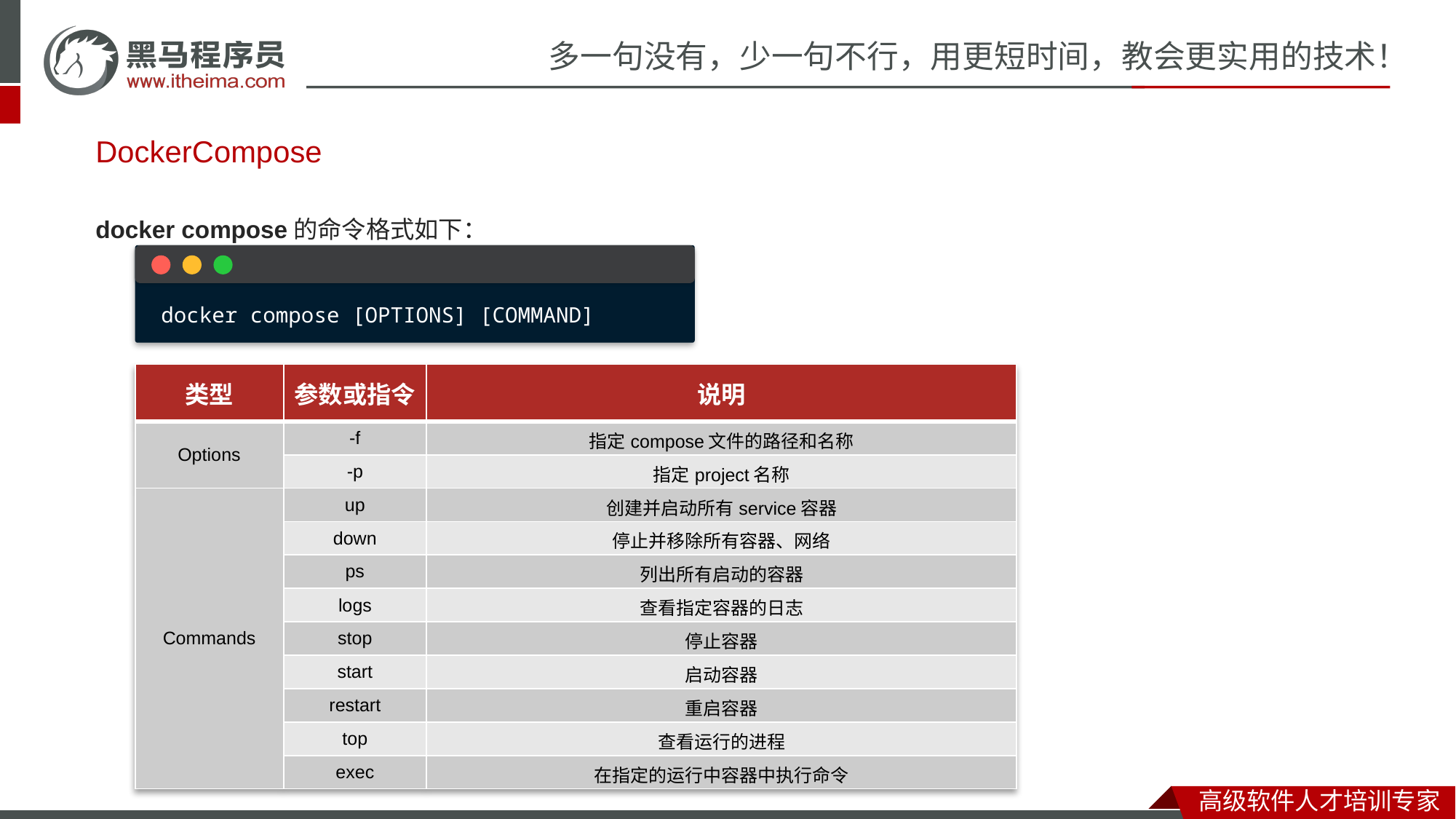

DockerCompose
docker compose的命令格式如下：

docker compose [OPTIONS] [COMMAND]
| 类型 | 参数或指令 | 说明 |
| --- | --- | --- |
| Options | -f | 指定compose文件的路径和名称 |
|  | -p | 指定project名称 |
| Commands | up | 创建并启动所有service容器 |
|  | down | 停止并移除所有容器、网络 |
|  | ps | 列出所有启动的容器 |
|  | logs | 查看指定容器的日志 |
|  | stop | 停止容器 |
|  | start | 启动容器 |
|  | restart | 重启容器 |
|  | top | 查看运行的进程 |
|  | exec | 在指定的运行中容器中执行命令 |